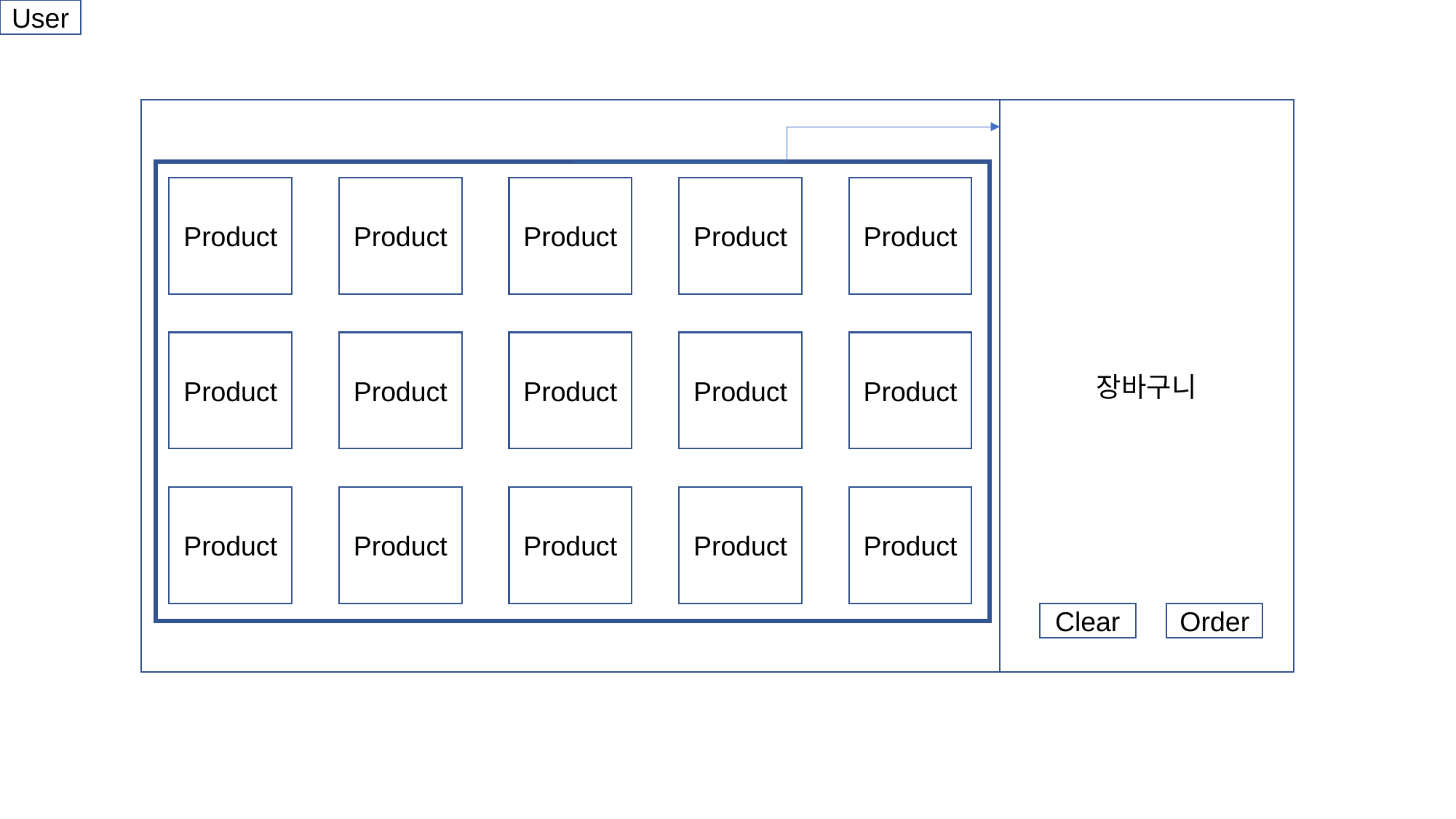

User
장바구니

Product
Product
Product
Product
Product
Product
Product
Product
Product
Product
Product
Product
Product
Product
Product
Clear
Order